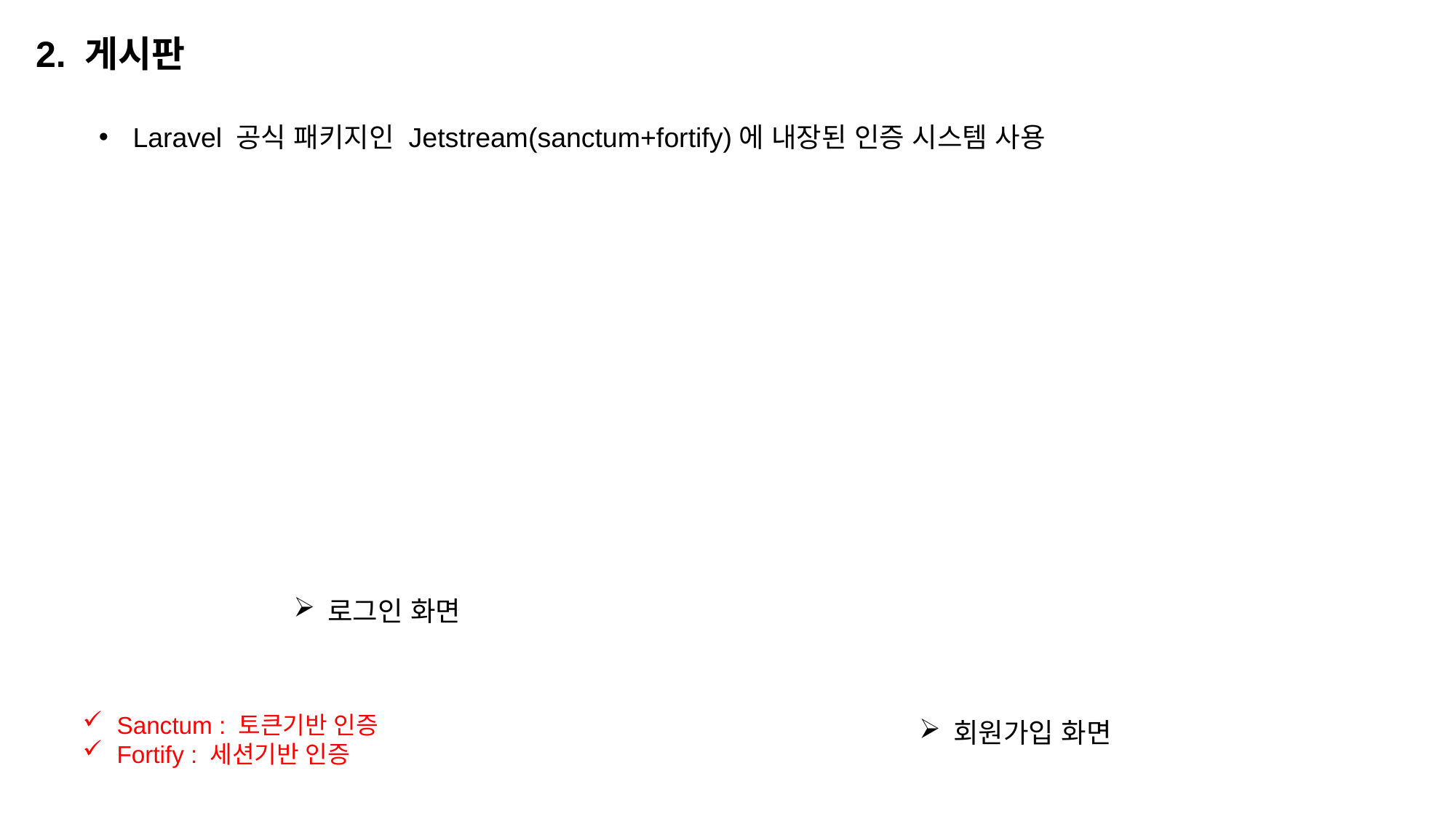

2. 게시판
Laravel 공식 패키지인 Jetstream(sanctum+fortify)에 내장된 인증 시스템 사용
로그인 화면
Sanctum : 토큰기반 인증
Fortify : 세션기반 인증
회원가입 화면